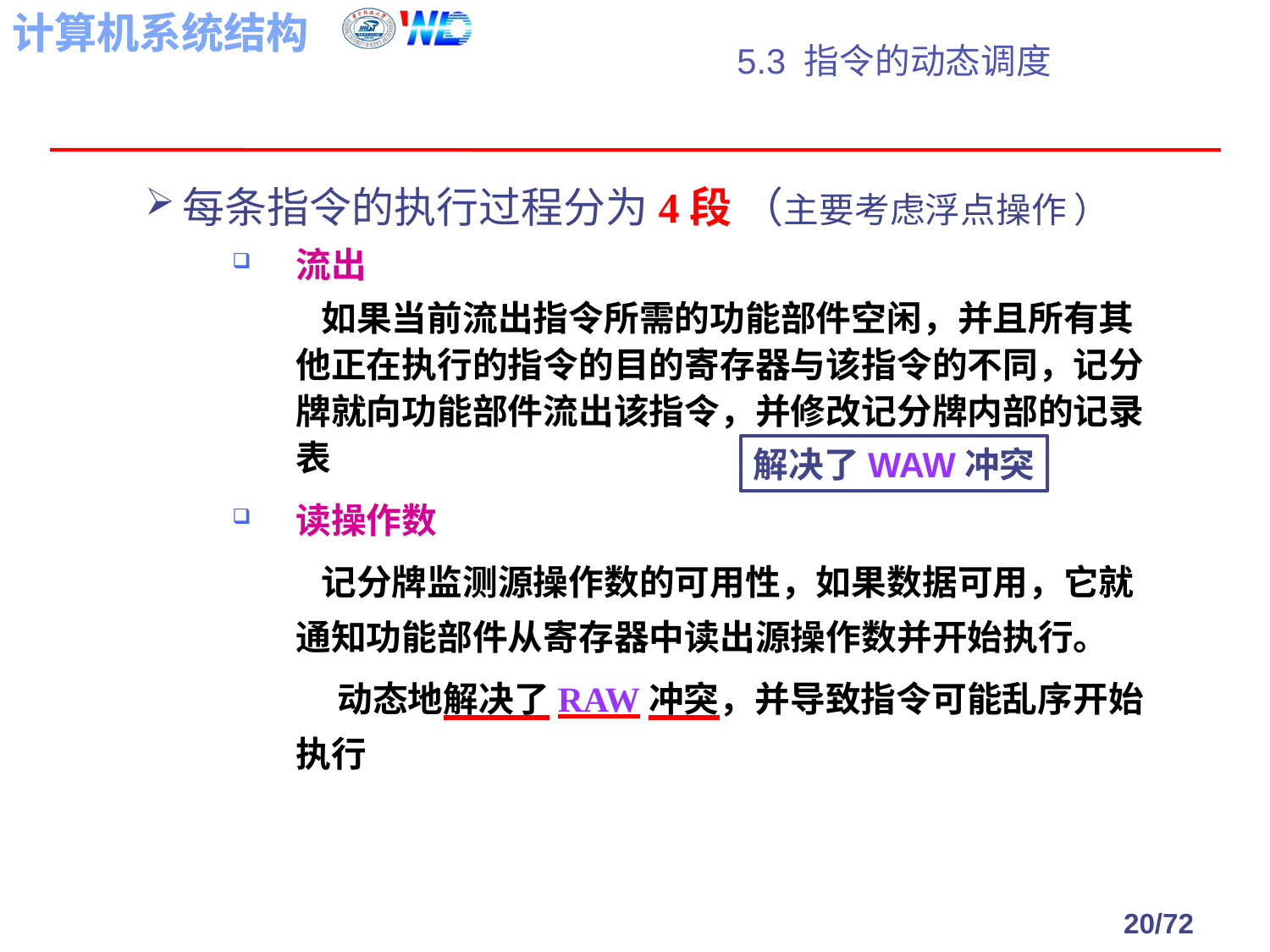

# 5.3 指令的动态调度
每条指令的执行过程分为4段 （主要考虑浮点操作 ）
流出
          如果当前流出指令所需的功能部件空闲，并且所有其他正在执行的指令的目的寄存器与该指令的不同，记分牌就向功能部件流出该指令，并修改记分牌内部的记录表
读操作数
          记分牌监测源操作数的可用性，如果数据可用，它就通知功能部件从寄存器中读出源操作数并开始执行。
            动态地解决了RAW冲突，并导致指令可能乱序开始执行
解决了WAW冲突